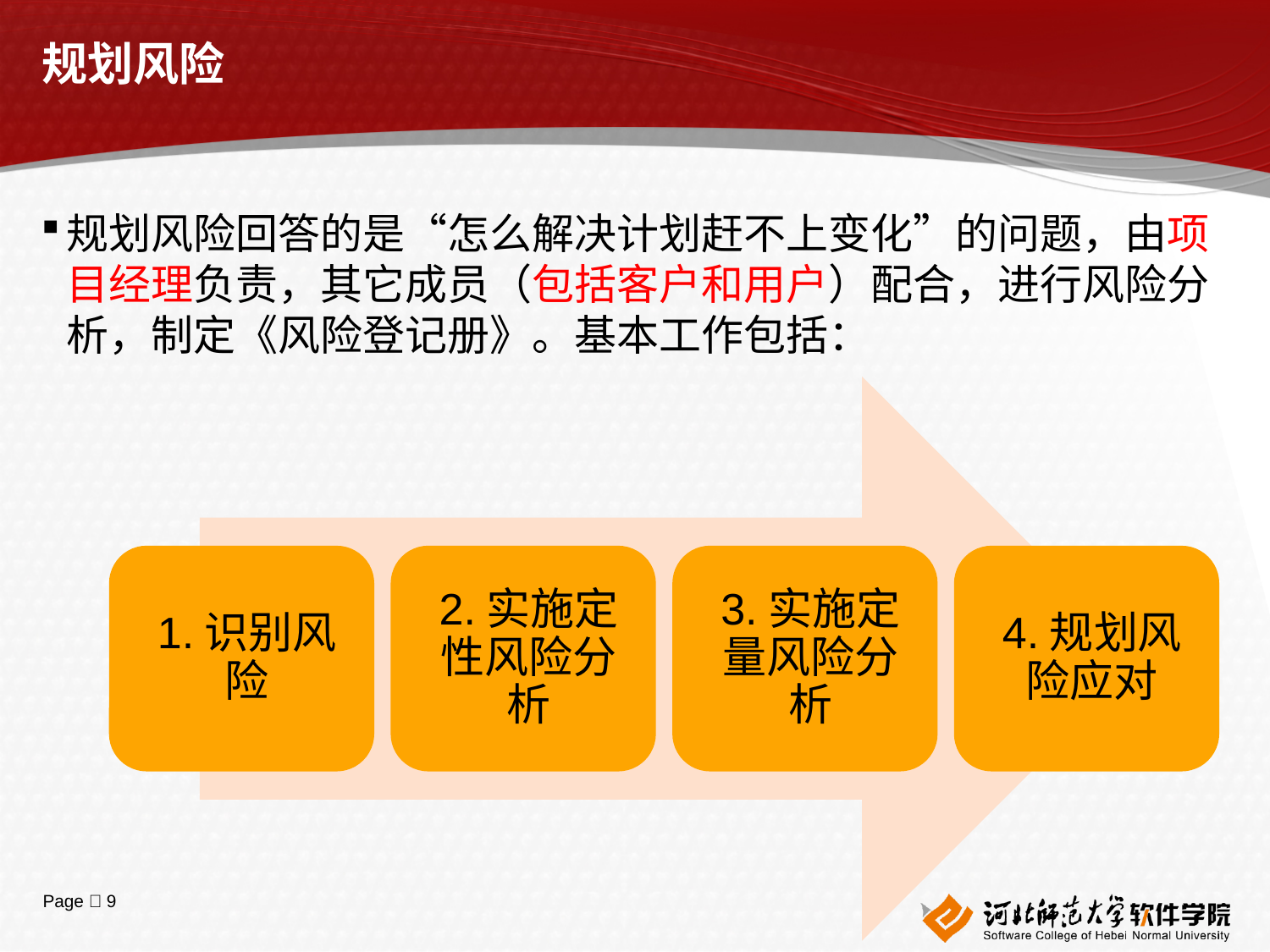

# 规划风险
规划风险回答的是“怎么解决计划赶不上变化”的问题，由项目经理负责，其它成员（包括客户和用户）配合，进行风险分析，制定《风险登记册》。基本工作包括：
1.识别风险
2.实施定性风险分析
3.实施定量风险分析
4.规划风险应对